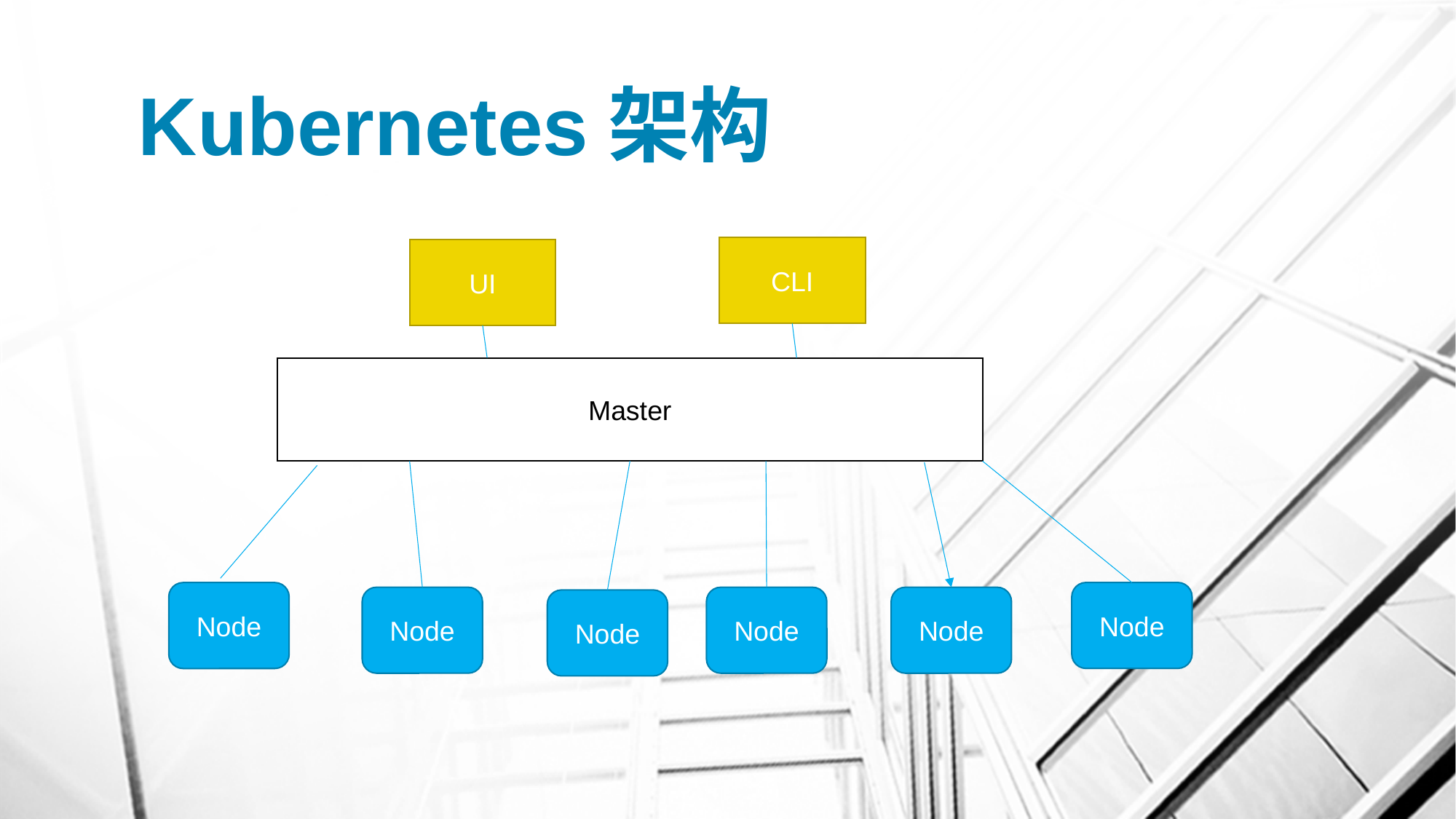

# Kubernetes架构
CLI
UI
Master
Node
Node
Node
Node
Node
Node